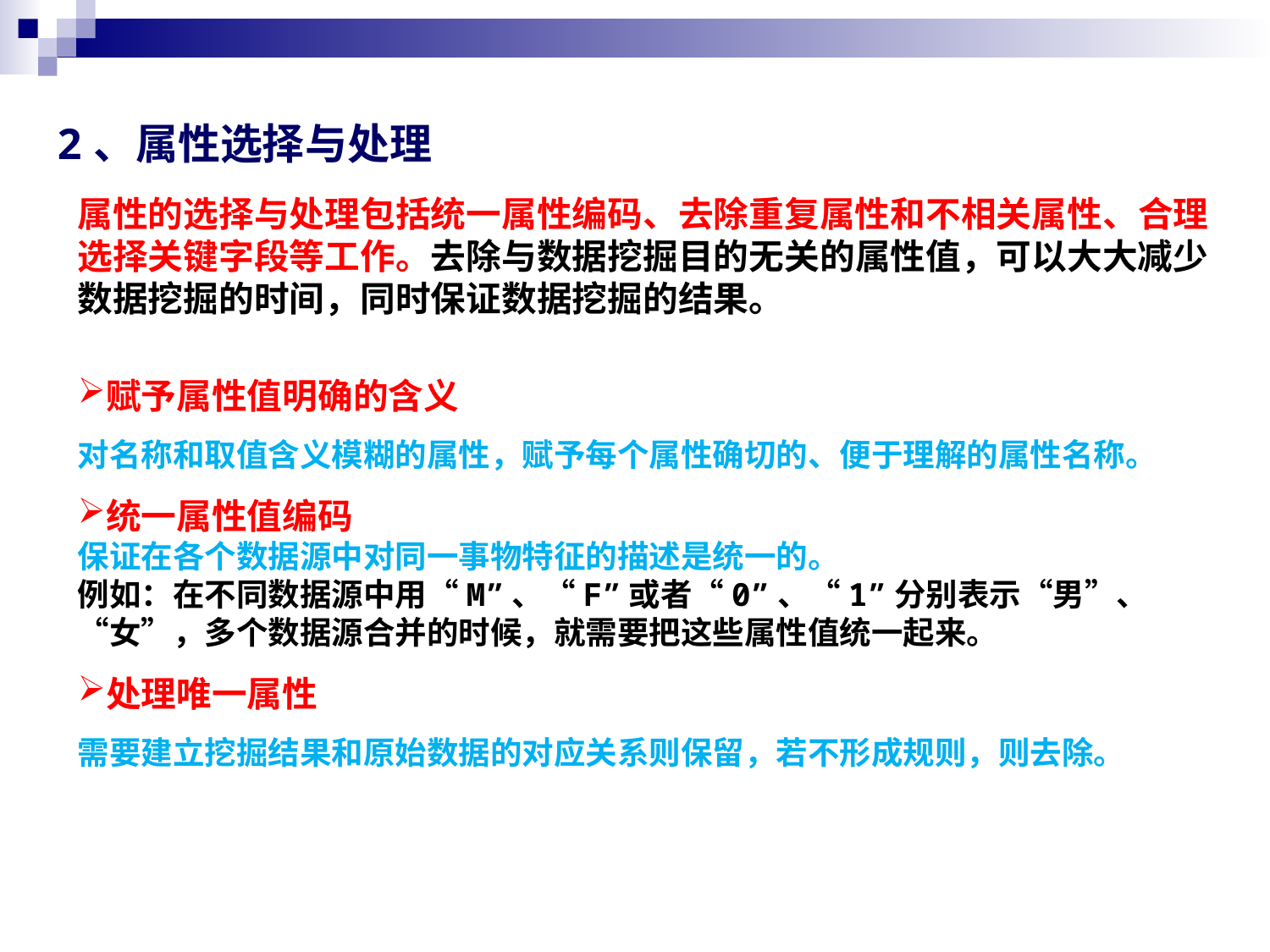

2、属性选择与处理
属性的选择与处理包括统一属性编码、去除重复属性和不相关属性、合理选择关键字段等工作。去除与数据挖掘目的无关的属性值，可以大大减少数据挖掘的时间，同时保证数据挖掘的结果。
赋予属性值明确的含义
对名称和取值含义模糊的属性，赋予每个属性确切的、便于理解的属性名称。
统一属性值编码
保证在各个数据源中对同一事物特征的描述是统一的。
例如：在不同数据源中用“M”、“F”或者“0”、“1”分别表示“男”、“女”，多个数据源合并的时候，就需要把这些属性值统一起来。
处理唯一属性
需要建立挖掘结果和原始数据的对应关系则保留，若不形成规则，则去除。